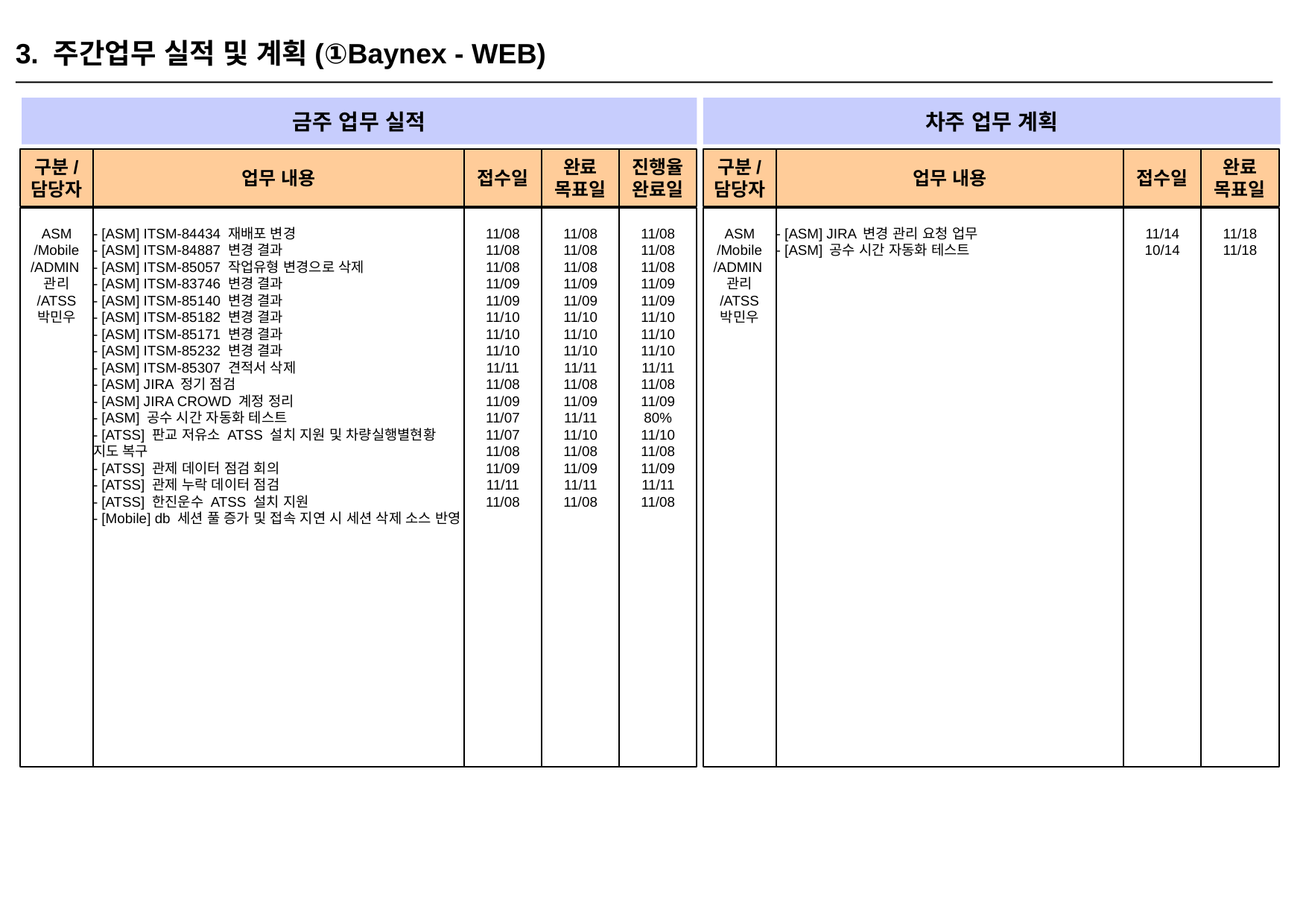

3. 주간업무 실적 및 계획(①Baynex - WEB)

금주 업무 실적
차주 업무 계획
구분/
담당자
업무 내용
접수일
완료
목표일
진행율
완료일
구분/
담당자
업무 내용
접수일
완료
목표일
ASM
/Mobile
/ADMIN관리
/ATSS
박민우
- [ASM] ITSM-84434 재배포 변경
- [ASM] ITSM-84887 변경 결과
- [ASM] ITSM-85057 작업유형 변경으로 삭제
- [ASM] ITSM-83746 변경 결과
- [ASM] ITSM-85140 변경 결과
- [ASM] ITSM-85182 변경 결과
- [ASM] ITSM-85171 변경 결과
- [ASM] ITSM-85232 변경 결과
- [ASM] ITSM-85307 견적서 삭제
- [ASM] JIRA 정기 점검
- [ASM] JIRA CROWD 계정 정리
- [ASM] 공수 시간 자동화 테스트
- [ATSS] 판교 저유소 ATSS 설치 지원 및 차량실행별현황 지도 복구
- [ATSS] 관제 데이터 점검 회의
- [ATSS] 관제 누락 데이터 점검
- [ATSS] 한진운수 ATSS 설치 지원
- [Mobile] db 세션 풀 증가 및 접속 지연 시 세션 삭제 소스 반영
11/08
11/08
11/08
11/09
11/09
11/10
11/10
11/10
11/11
11/08
11/09
11/07
11/07
11/08
11/09
11/11
11/08
11/08
11/08
11/08
11/09
11/09
11/10
11/10
11/10
11/11
11/08
11/09
11/11
11/10
11/08
11/09
11/11
11/08
11/08
11/08
11/08
11/09
11/09
11/10
11/10
11/10
11/11
11/08
11/09
80%
11/10
11/08
11/09
11/11
11/08
ASM
/Mobile
/ADMIN관리
/ATSS
박민우
- [ASM] JIRA 변경 관리 요청 업무
- [ASM] 공수 시간 자동화 테스트
11/14
10/14
11/18
11/18